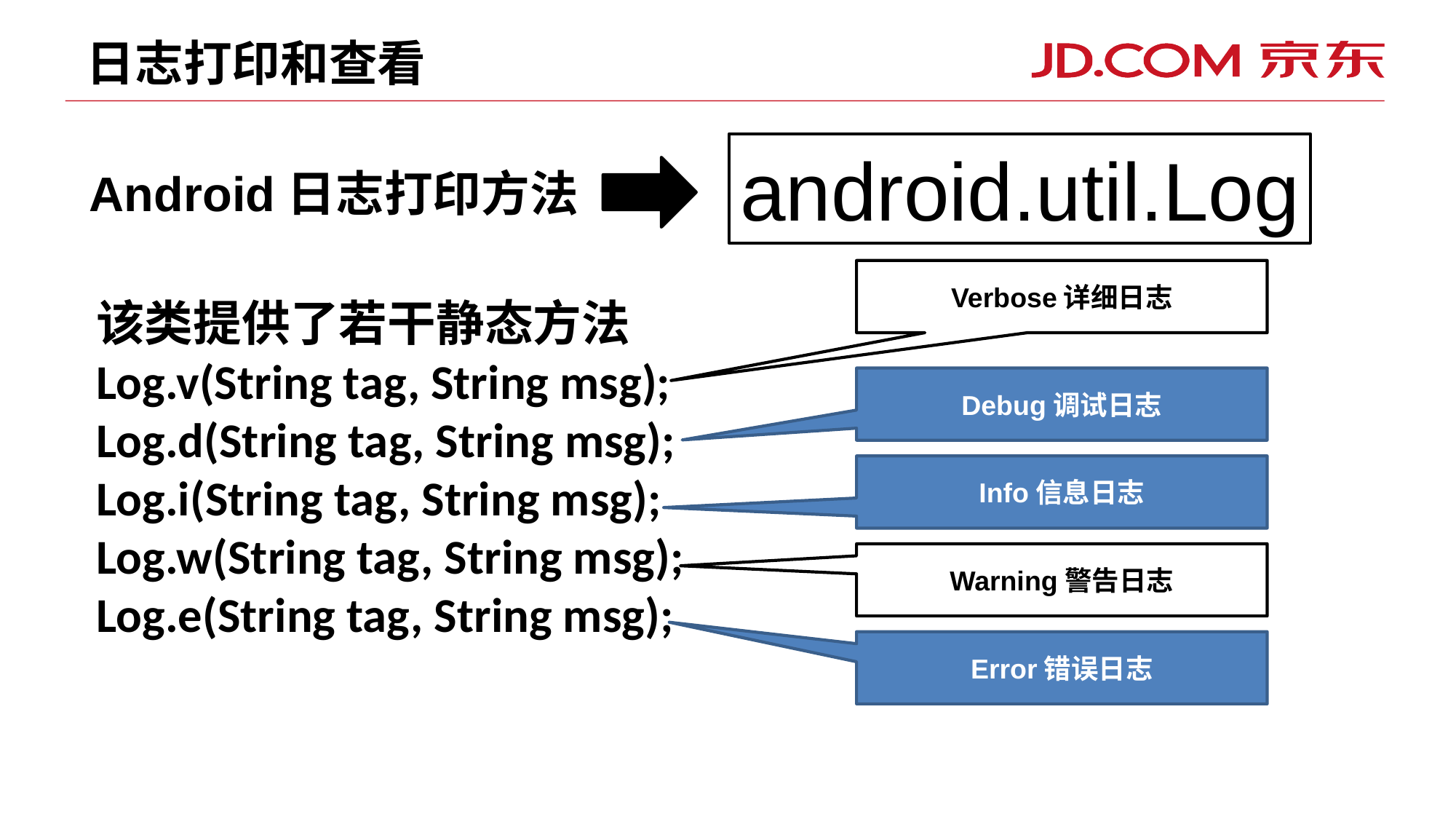

日志打印和查看
android.util.Log

Android日志打印方法
Verbose详细日志
该类提供了若干静态方法
Log.v(String tag, String msg);
Log.d(String tag, String msg);
Log.i(String tag, String msg);
Log.w(String tag, String msg);
Log.e(String tag, String msg);
Debug调试日志
Info信息日志
Warning警告日志
Error错误日志